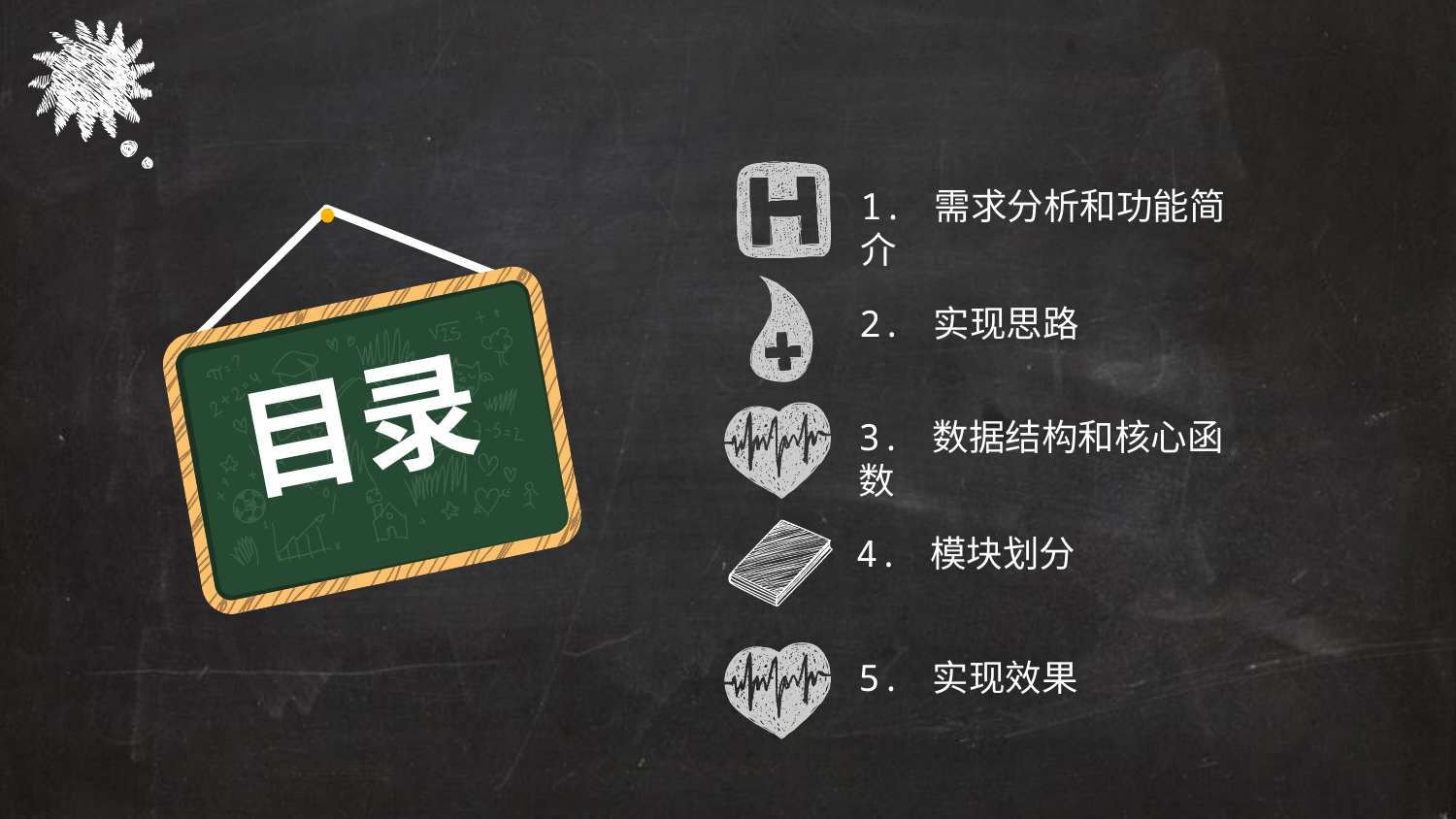

1. 需求分析和功能简介

目录

2. 实现思路

3. 数据结构和核心函数

4. 模块划分

5. 实现效果